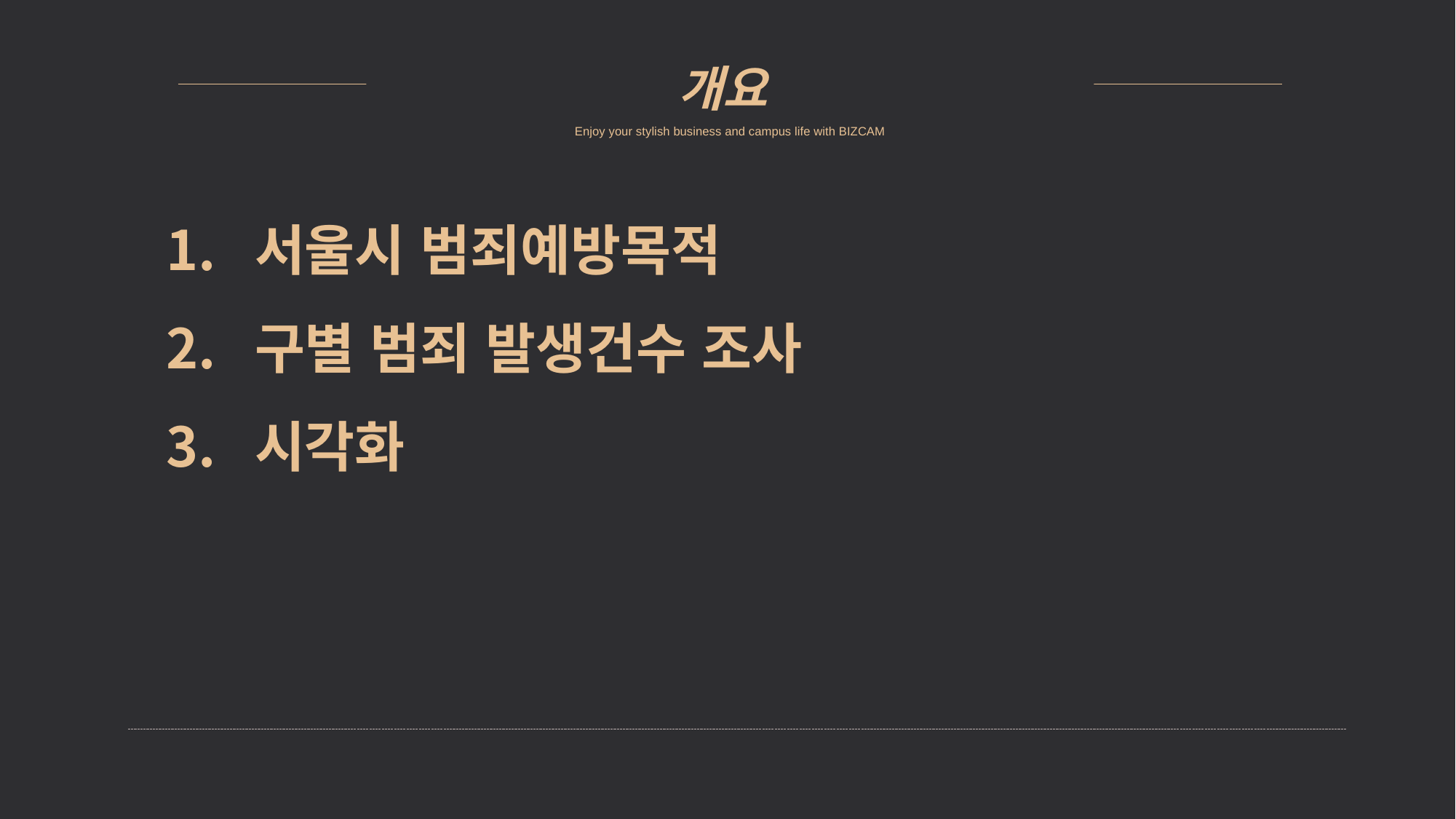

개요
Enjoy your stylish business and campus life with BIZCAM
서울시 범죄예방목적
구별 범죄 발생건수 조사
시각화